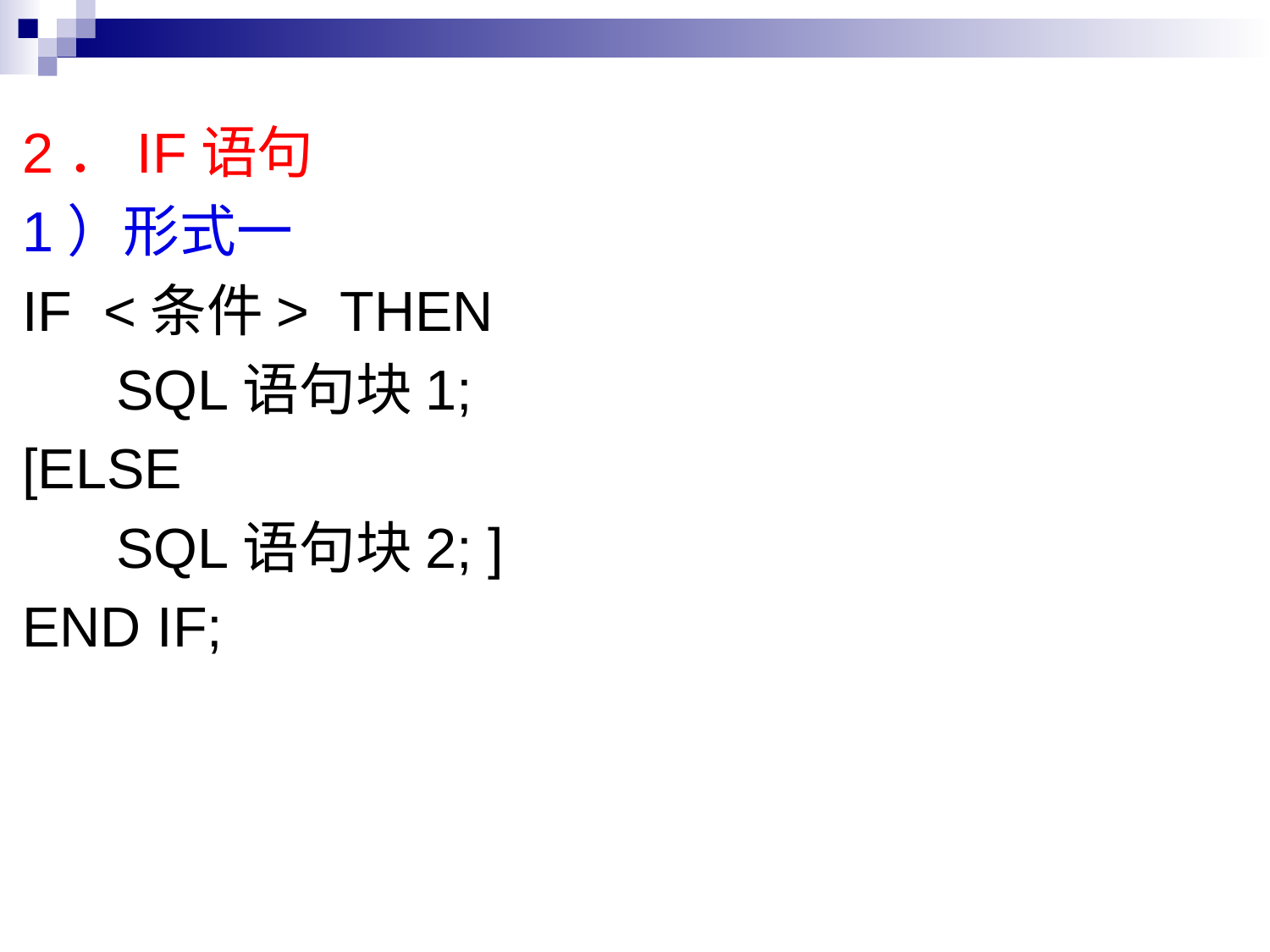

2．IF语句
1）形式一
IF  <条件>  THEN
      SQL语句块1;
[ELSE
      SQL语句块2; ]
END IF;